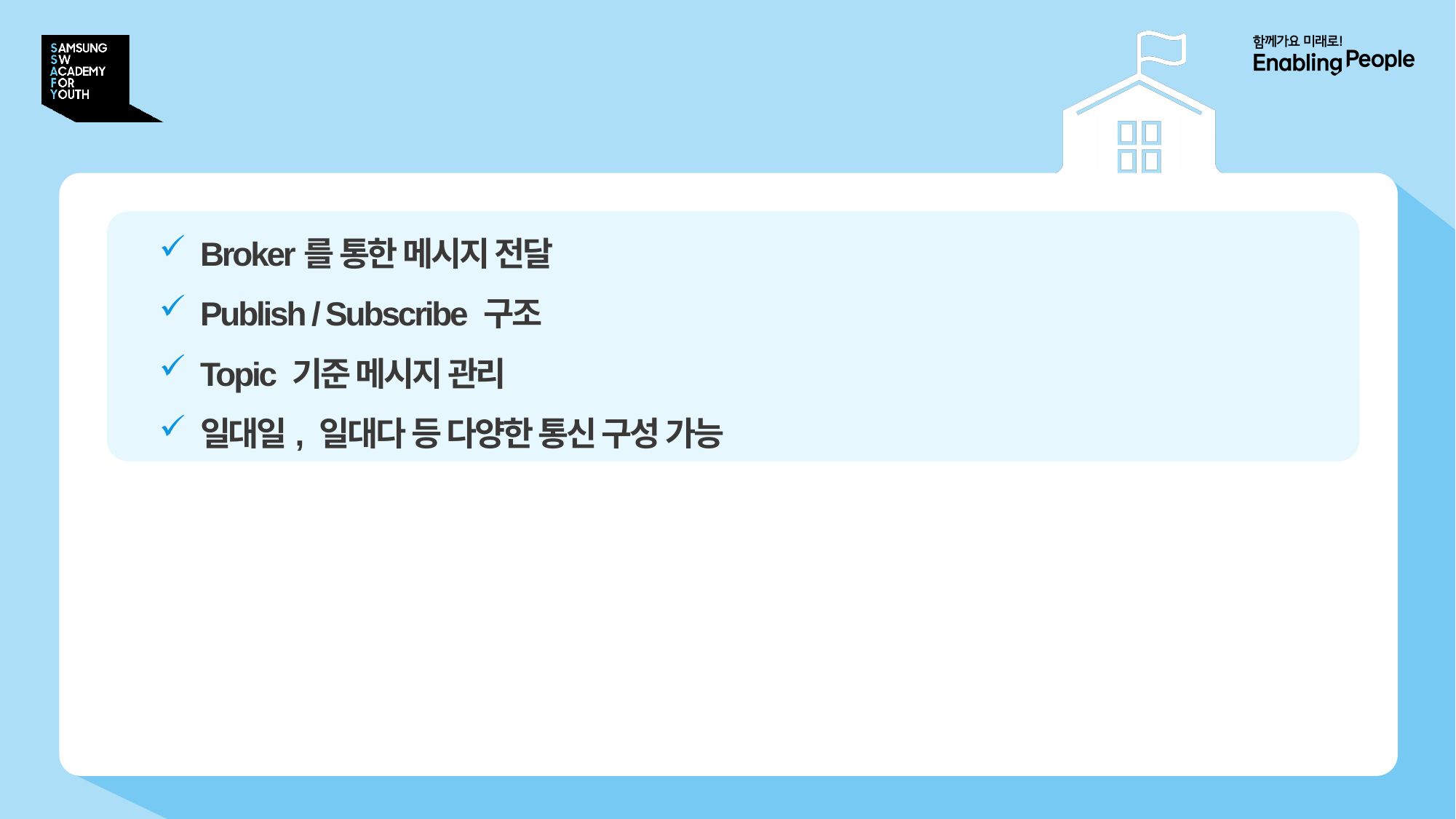

# MQTT 특징

Broker를 통한 메시지 전달
Publish / Subscribe 구조
Topic 기준 메시지 관리
일대일, 일대다 등 다양한 통신 구성 가능